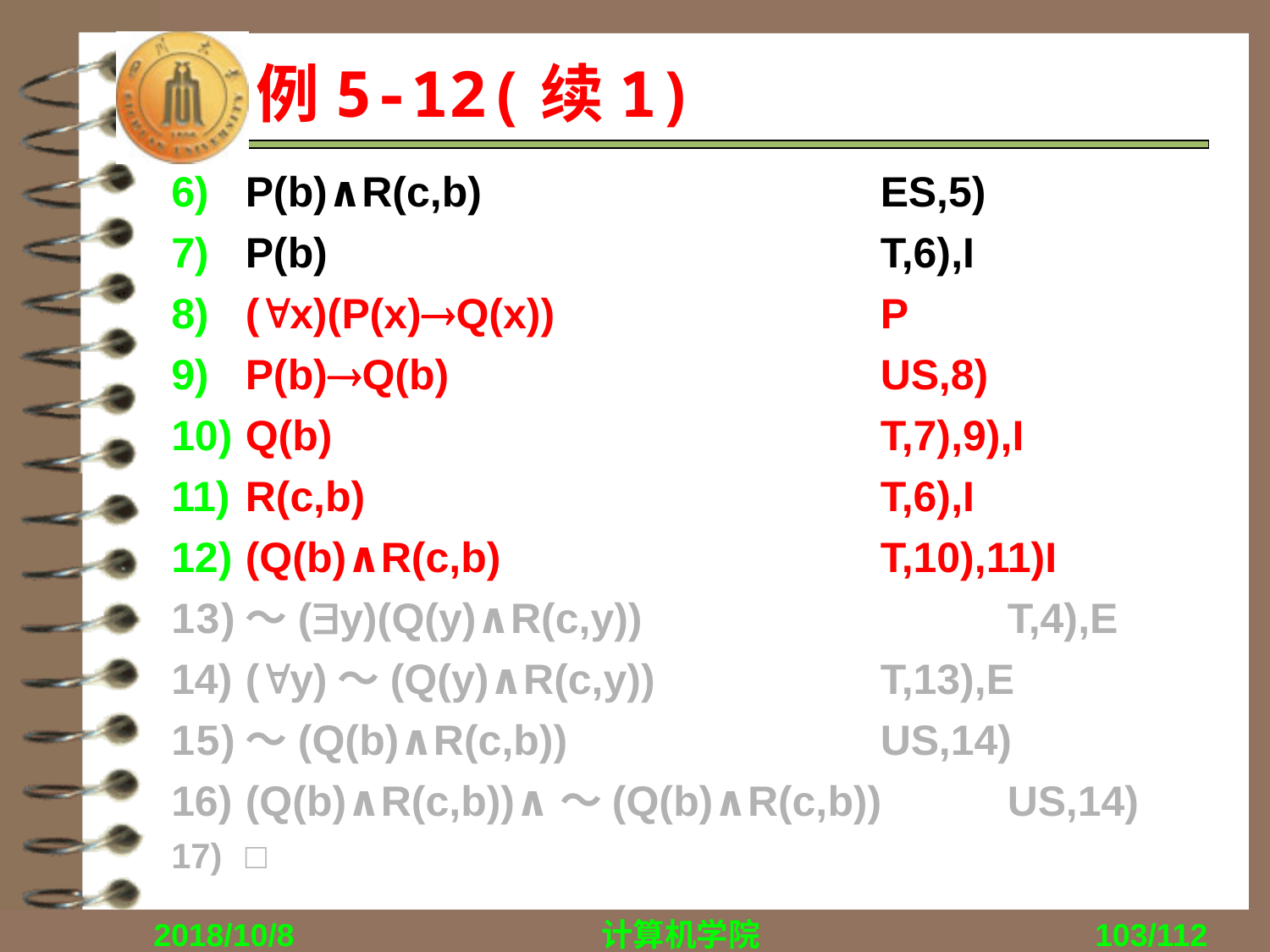

# 例5-12(续1)
P(b)∧R(c,b)				ES,5)
P(b)					T,6),I
(∀x)(P(x)→Q(x))			P
P(b)→Q(b)				US,8)
Q(b)					T,7),9),I
R(c,b)					T,6),I
(Q(b)∧R(c,b)  			T,10),11)I
～(∃y)(Q(y)∧R(c,y))			T,4),E
(∀y)～(Q(y)∧R(c,y))		T,13),E
～(Q(b)∧R(c,b))			US,14)
(Q(b)∧R(c,b))∧～(Q(b)∧R(c,b))	US,14)
□
2018/10/8
计算机学院
103/112